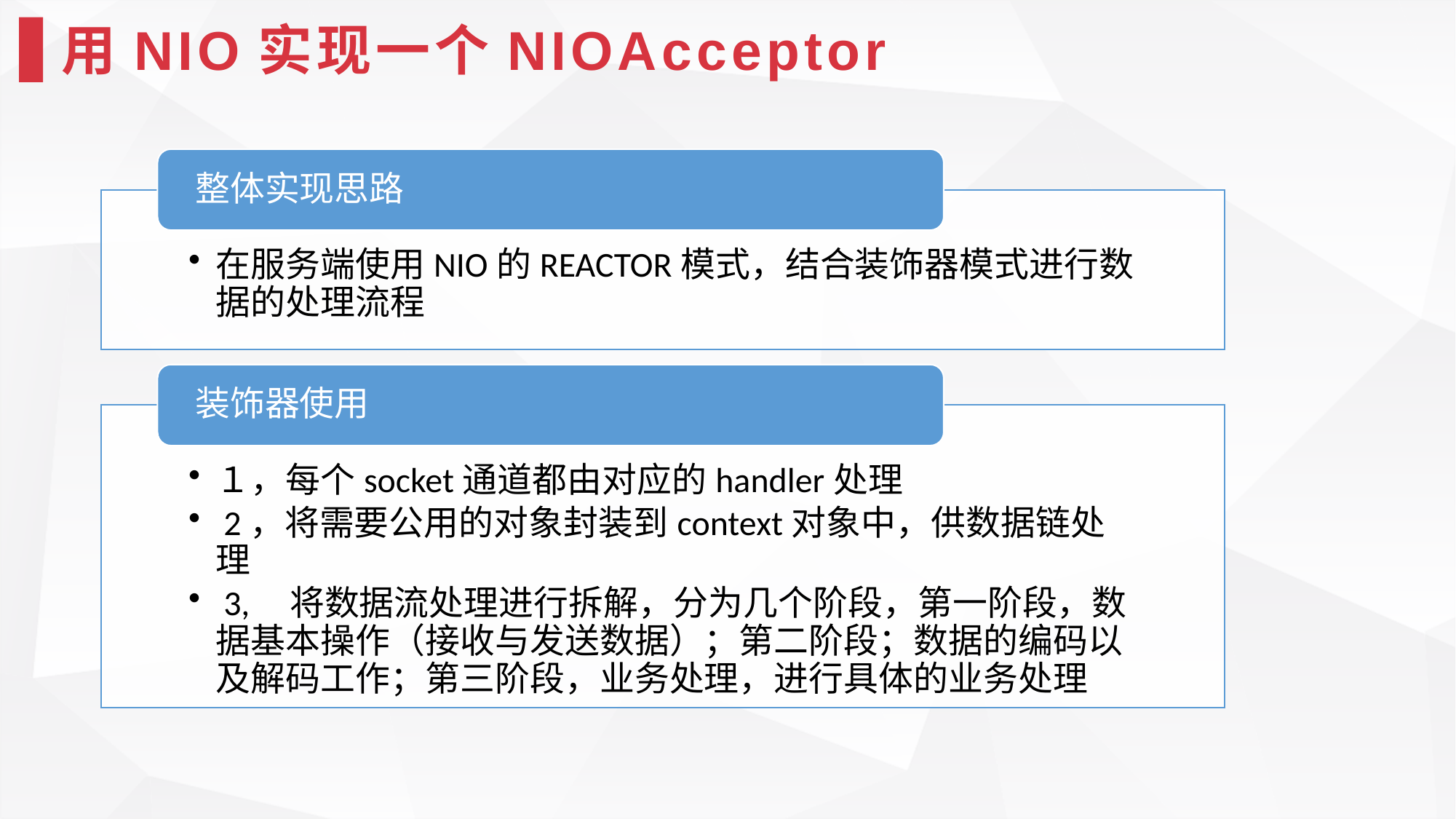

用NIO实现一个NIOAcceptor

在服务端使用NIO的REACTOR模式，结合装饰器模式进行数据的处理流程
整体实现思路
１，每个socket通道都由对应的handler处理
 2，将需要公用的对象封装到context对象中，供数据链处理
 3,    将数据流处理进行拆解，分为几个阶段，第一阶段，数据基本操作（接收与发送数据）；第二阶段；数据的编码以及解码工作；第三阶段，业务处理，进行具体的业务处理
装饰器使用